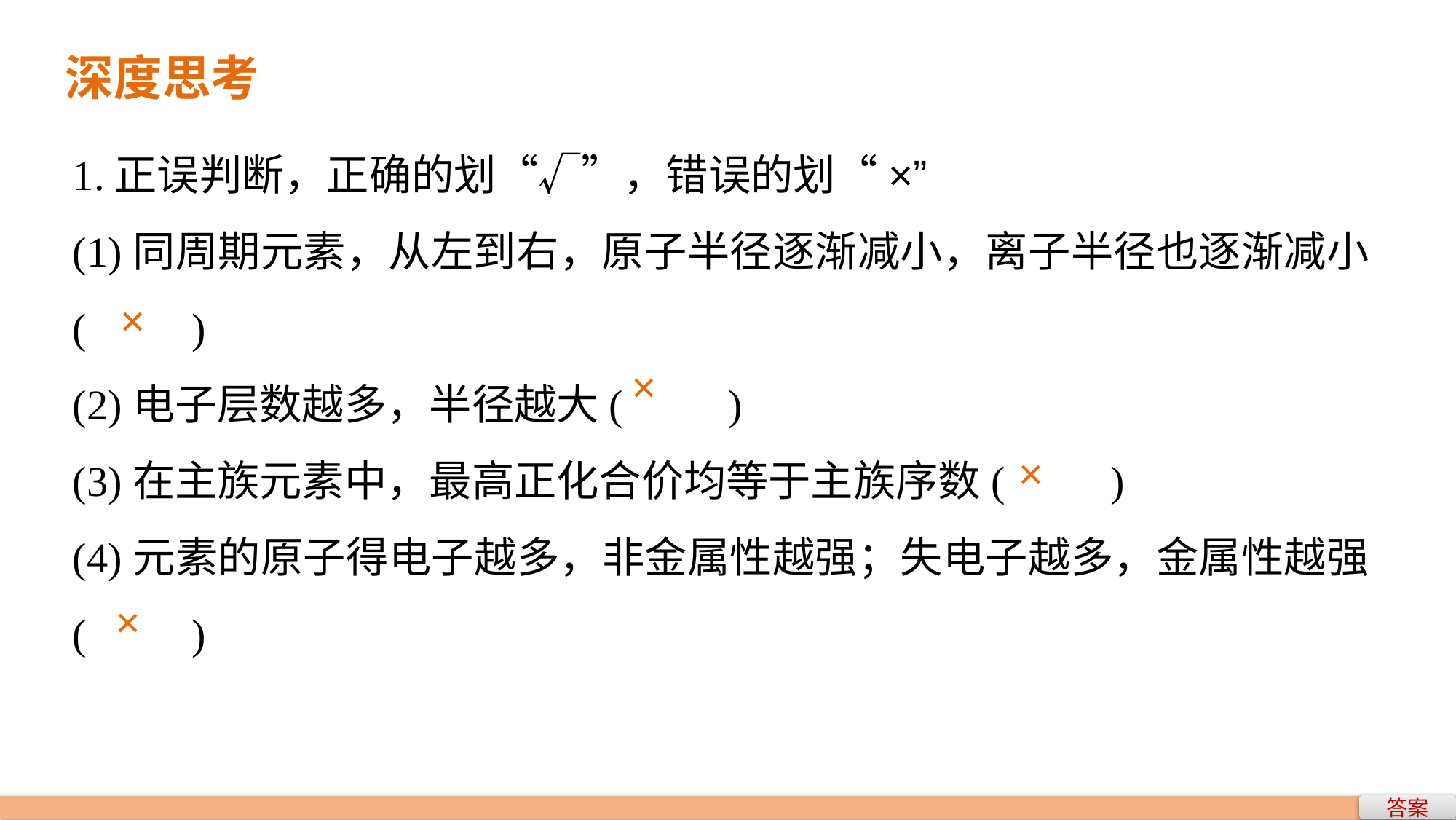

深度思考
1.正误判断，正确的划“√”，错误的划“×”
(1)同周期元素，从左到右，原子半径逐渐减小，离子半径也逐渐减小(　　)
(2)电子层数越多，半径越大(　　)
(3)在主族元素中，最高正化合价均等于主族序数(　　)
(4)元素的原子得电子越多，非金属性越强；失电子越多，金属性越强(　　)
×
×
×
×
答案